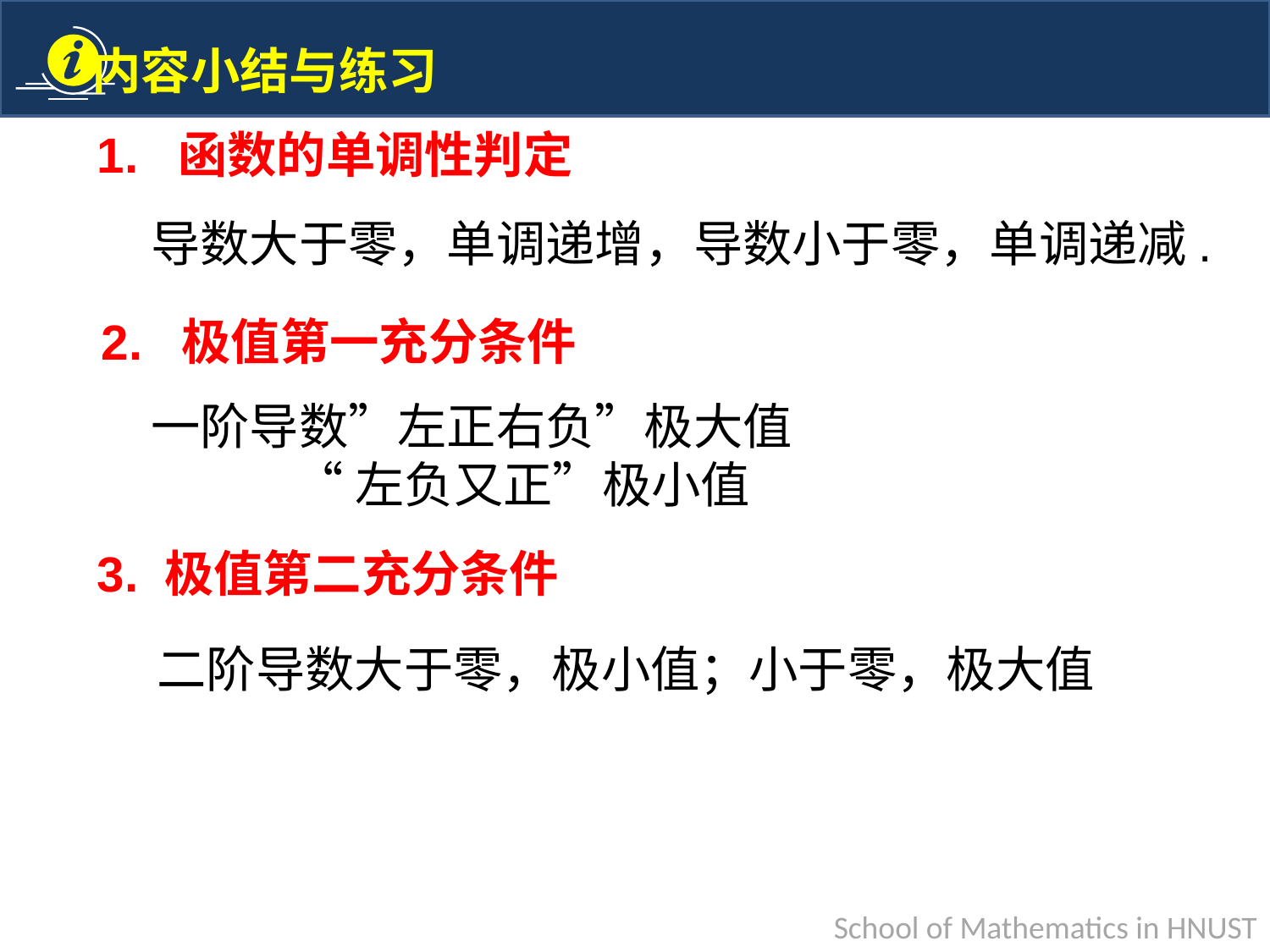

1.  函数的单调性判定
导数大于零，单调递增，导数小于零，单调递减.
2.  极值第一充分条件
一阶导数”左正右负”极大值
             “左负又正”极小值
3. 极值第二充分条件
二阶导数大于零，极小值；小于零，极大值